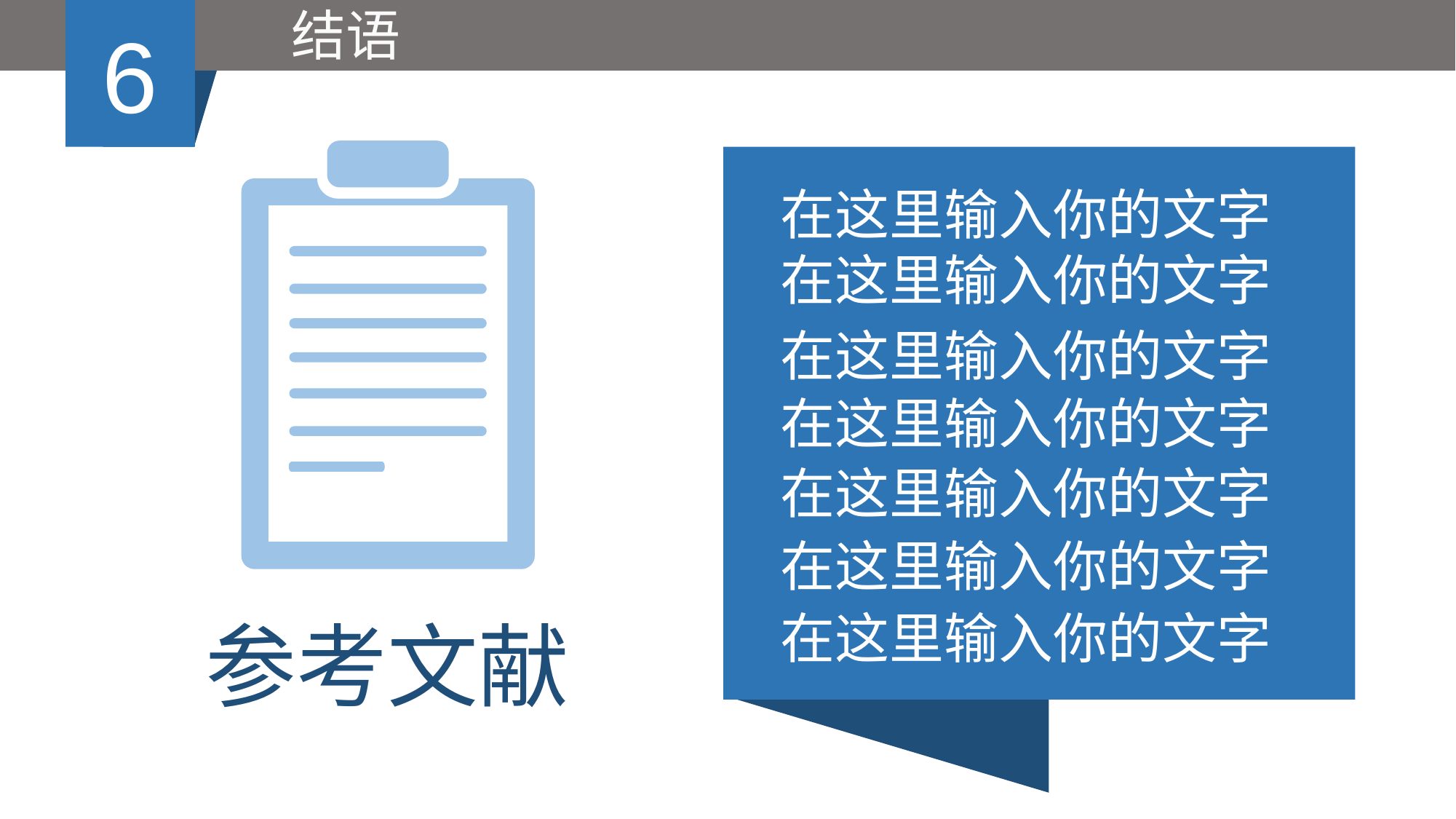

结语
6

在这里输入你的文字
在这里输入你的文字
在这里输入你的文字
在这里输入你的文字
在这里输入你的文字
在这里输入你的文字
在这里输入你的文字
参考文献